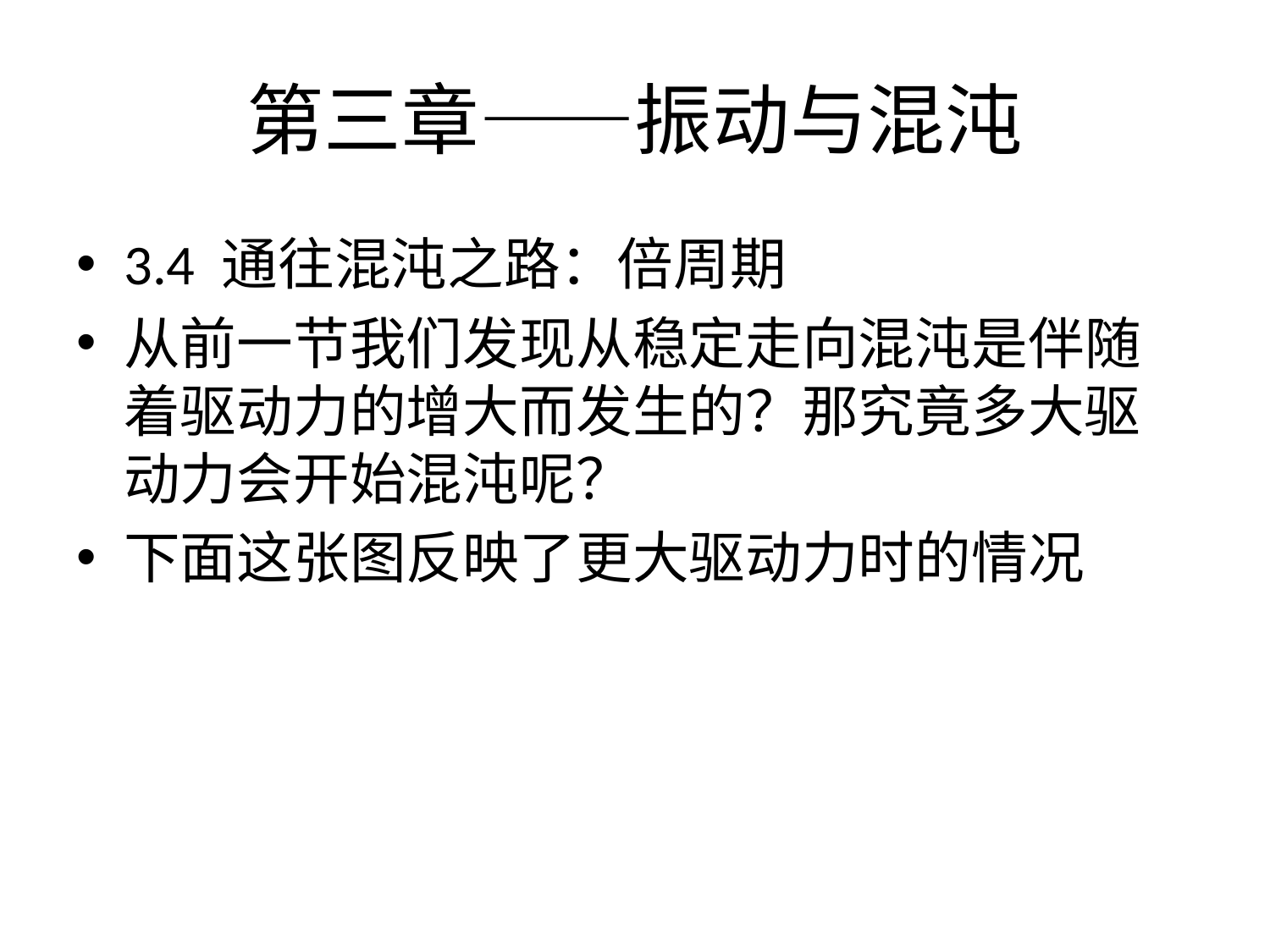

# 第三章——振动与混沌
3.4 通往混沌之路：倍周期
从前一节我们发现从稳定走向混沌是伴随着驱动力的增大而发生的？那究竟多大驱动力会开始混沌呢？
下面这张图反映了更大驱动力时的情况